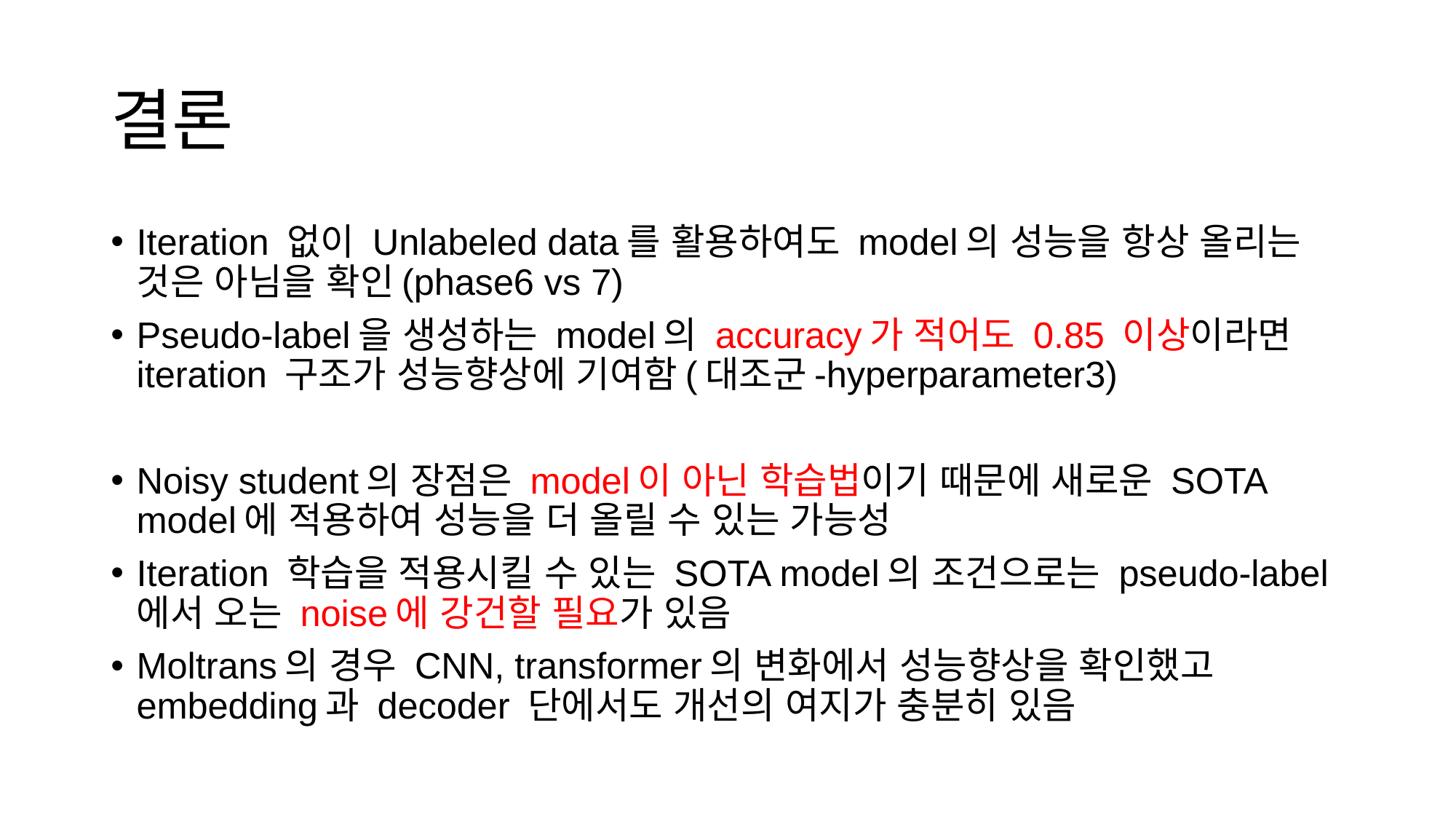

# 결론
Iteration 없이 Unlabeled data를 활용하여도 model의 성능을 항상 올리는 것은 아님을 확인(phase6 vs 7)
Pseudo-label을 생성하는 model의 accuracy가 적어도 0.85 이상이라면 iteration 구조가 성능향상에 기여함(대조군-hyperparameter3)

Noisy student의 장점은 model이 아닌 학습법이기 때문에 새로운 SOTA model에 적용하여 성능을 더 올릴 수 있는 가능성
Iteration 학습을 적용시킬 수 있는 SOTA model의 조건으로는 pseudo-label에서 오는 noise에 강건할 필요가 있음
Moltrans의 경우 CNN, transformer의 변화에서 성능향상을 확인했고 embedding과 decoder 단에서도 개선의 여지가 충분히 있음